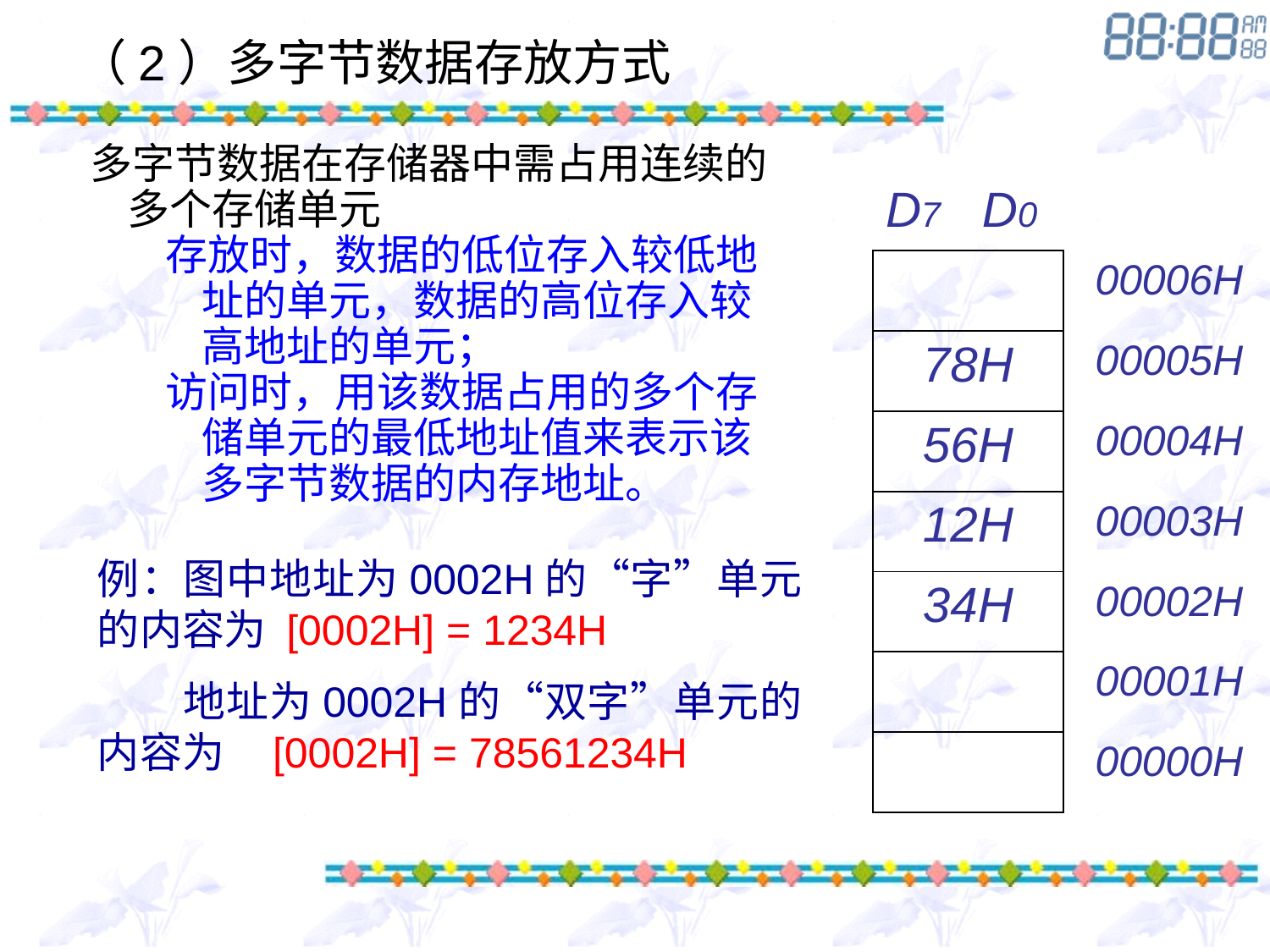

（2）多字节数据存放方式
多字节数据在存储器中需占用连续的多个存储单元
存放时，数据的低位存入较低地址的单元，数据的高位存入较高地址的单元；
访问时，用该数据占用的多个存储单元的最低地址值来表示该多字节数据的内存地址。
| D7 D0 |  |
| --- | --- |
|  | 00006H |
| 78H | 00005H |
| 56H | 00004H |
| 12H | 00003H |
| 34H | 00002H |
|  | 00001H |
|  | 00000H |
例：图中地址为0002H的“字”单元的内容为 [0002H] = 1234H
  地址为0002H的“双字”单元的内容为    [0002H] = 78561234H